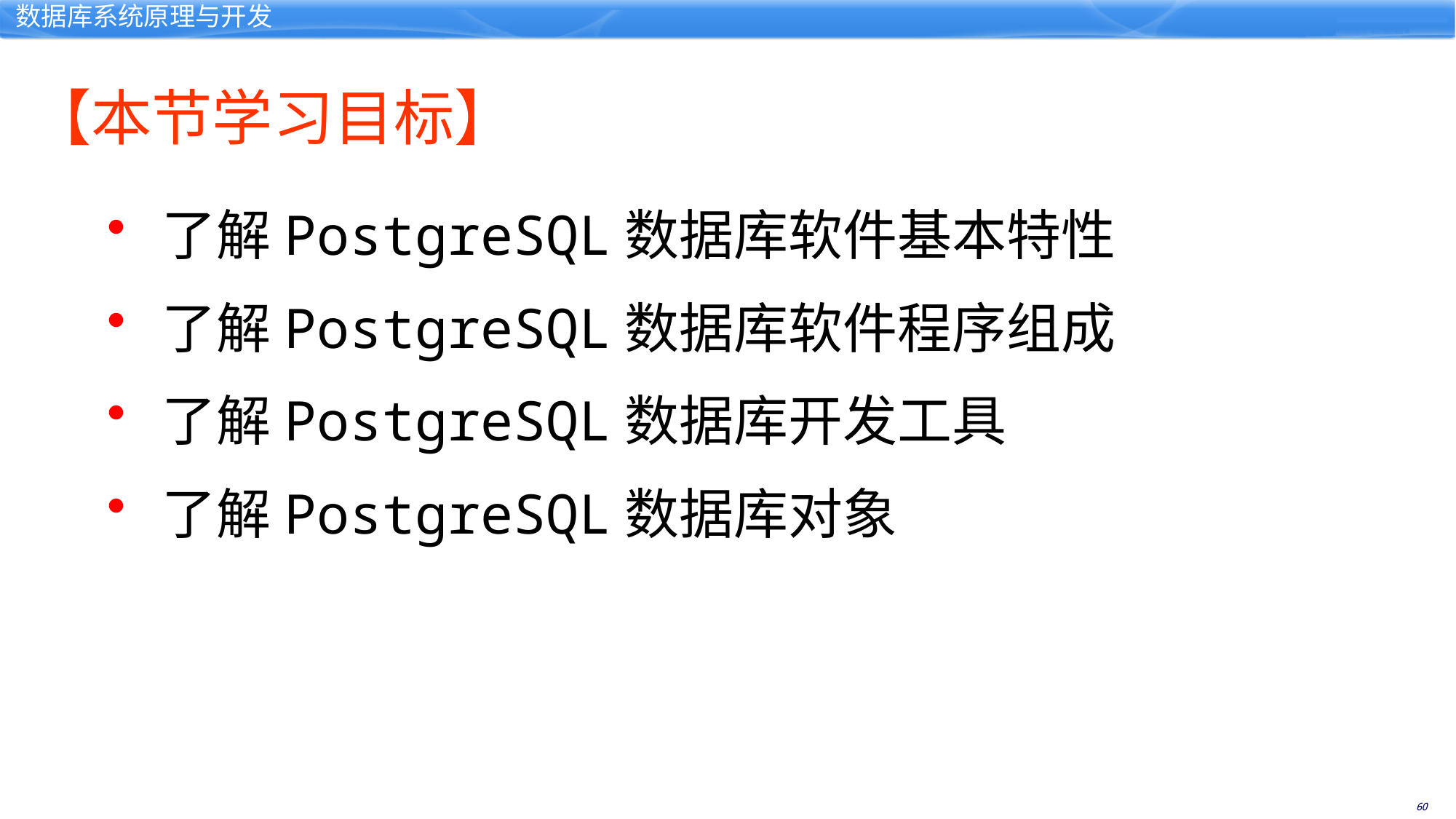

【本节学习目标】
了解PostgreSQL数据库软件基本特性
了解PostgreSQL数据库软件程序组成
了解PostgreSQL数据库开发工具
了解PostgreSQL数据库对象